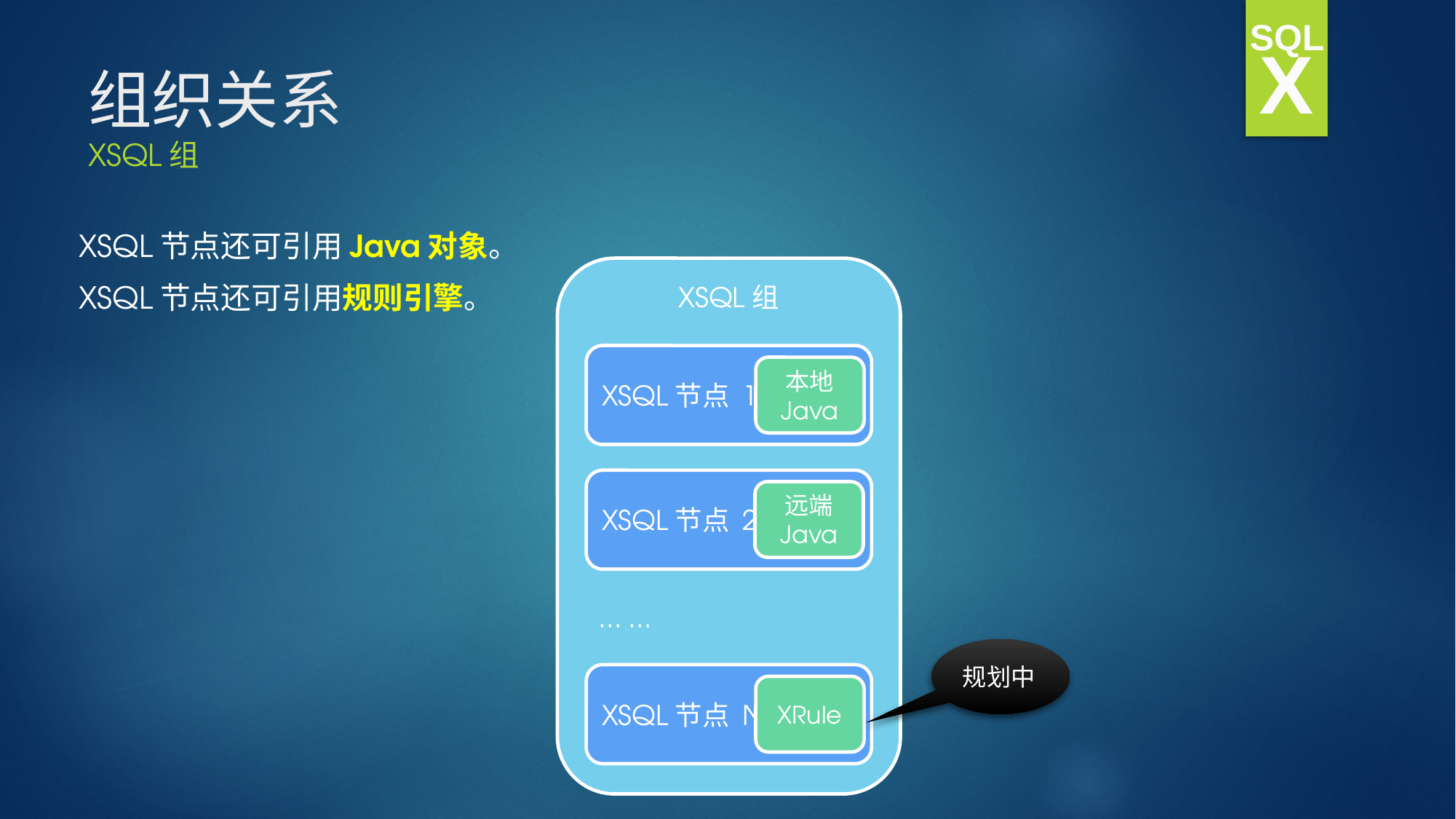

SQL
X
# 组织关系 XSQL组
XSQL节点还可引用Java对象。
XSQL节点还可引用规则引擎。
XSQL组
XSQL节点 1
本地
Java
XSQL节点 2
远端
Java
… …
规划中
XSQL节点 N
XRule